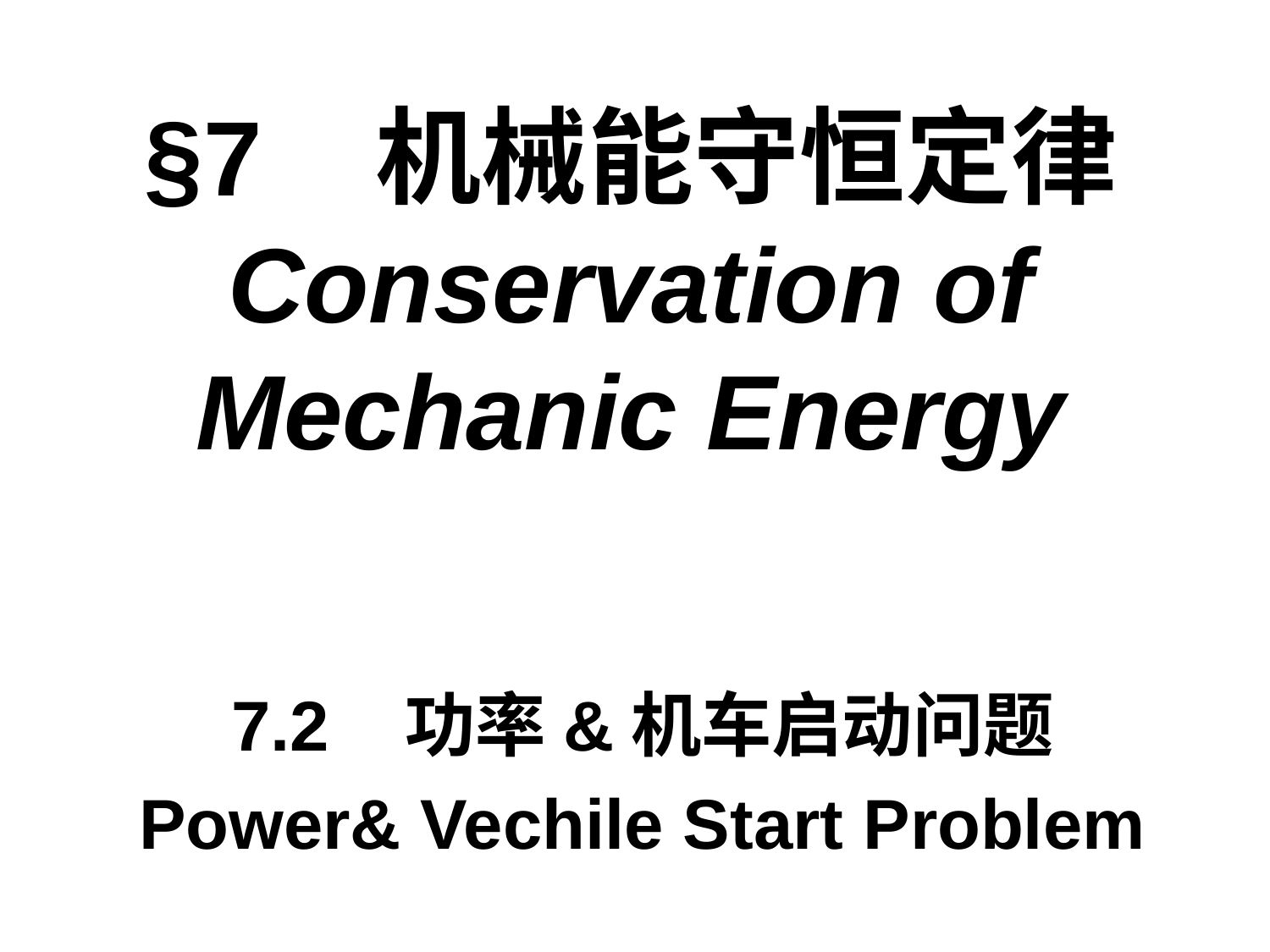

§7   机械能守恒定律
Conservation of Mechanic Energy
7.2   功率&机车启动问题
Power& Vechile Start Problem